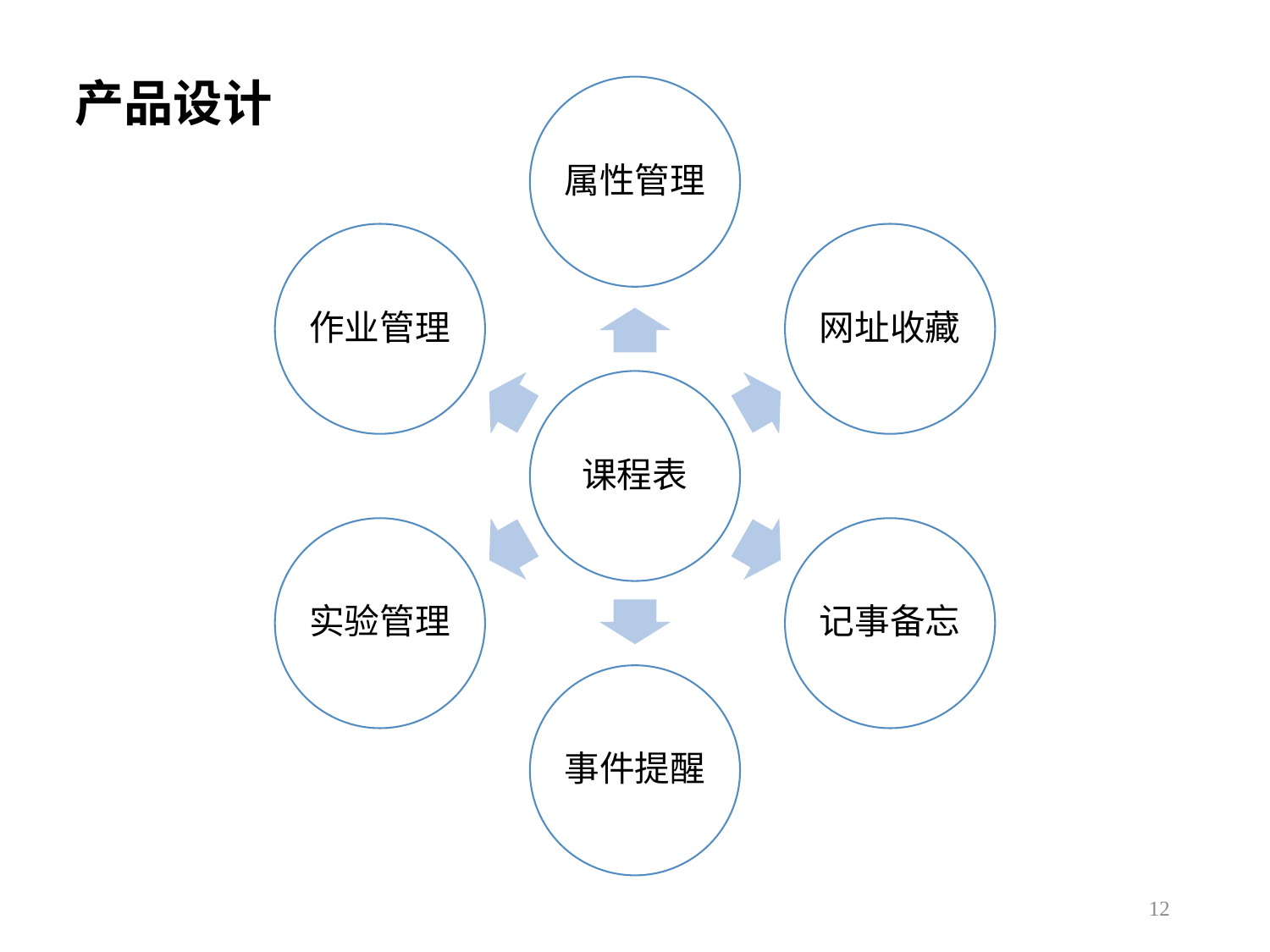

课程表

属性管理

作业管理

实验管理

事件提醒

记事备忘

网址收藏
# 产品设计
12